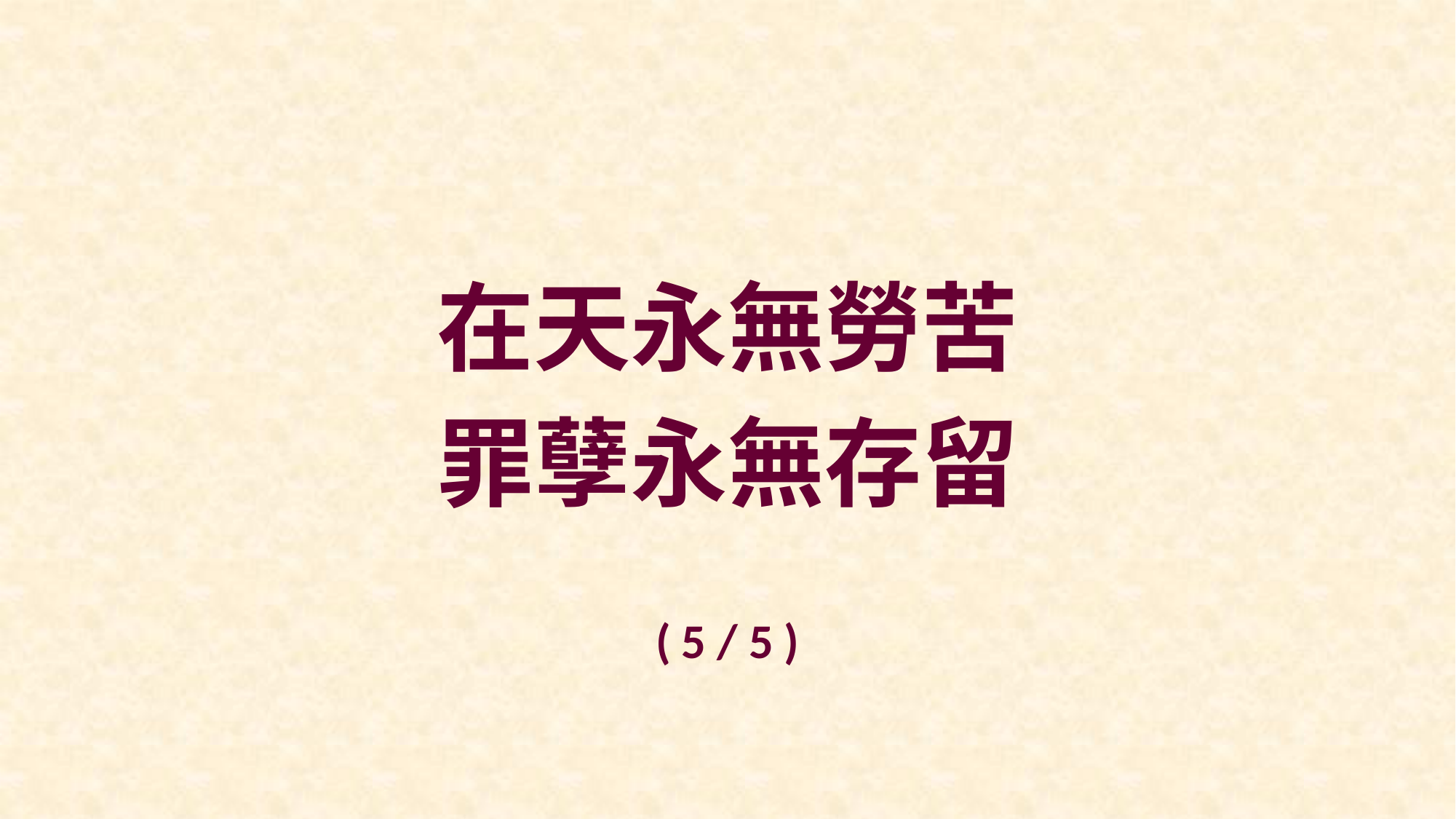

在天永無勞苦
罪孽永無存留
( 5 / 5 )